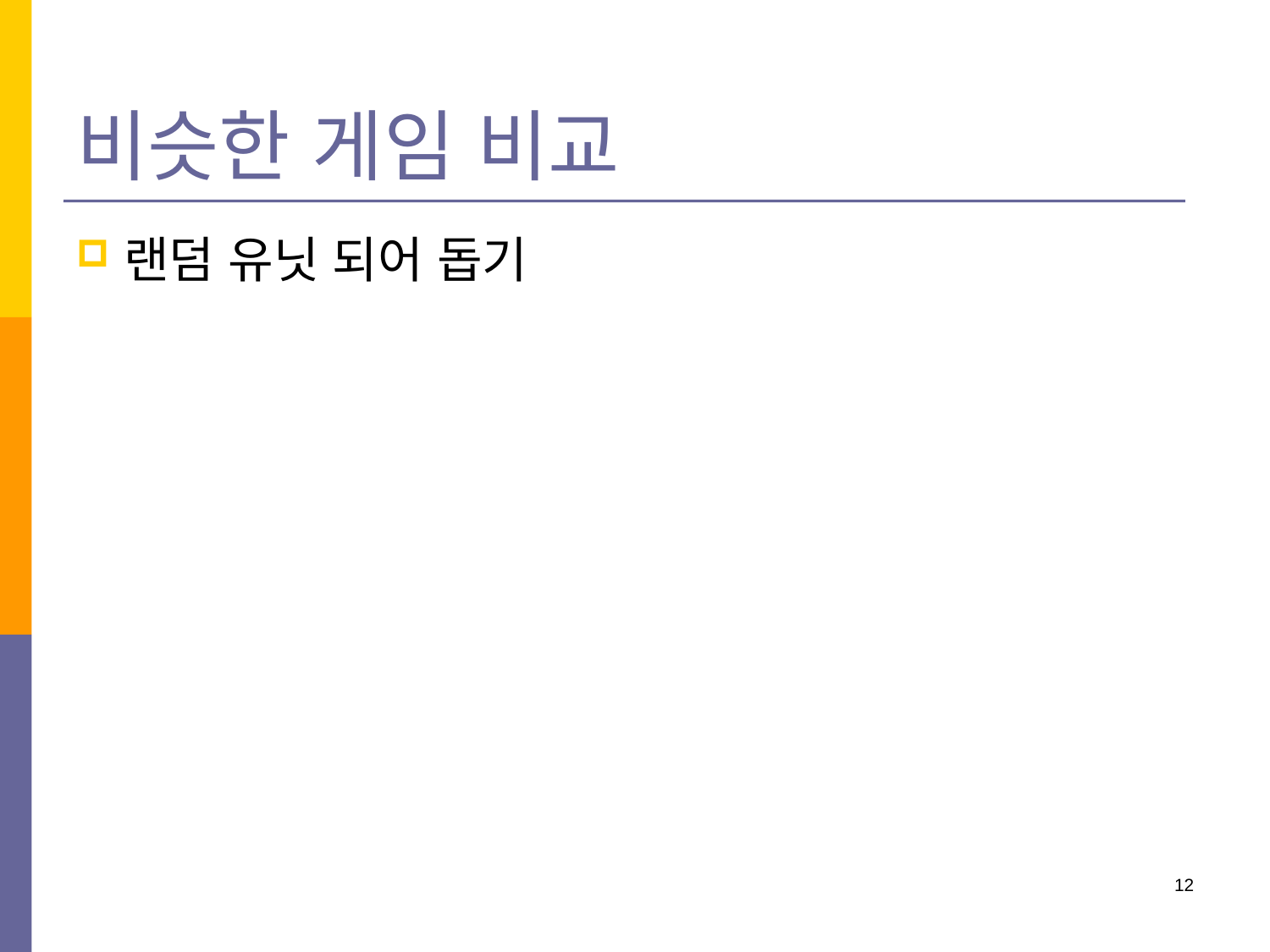

# 비슷한 게임 비교
랜덤 유닛 되어 돕기
12